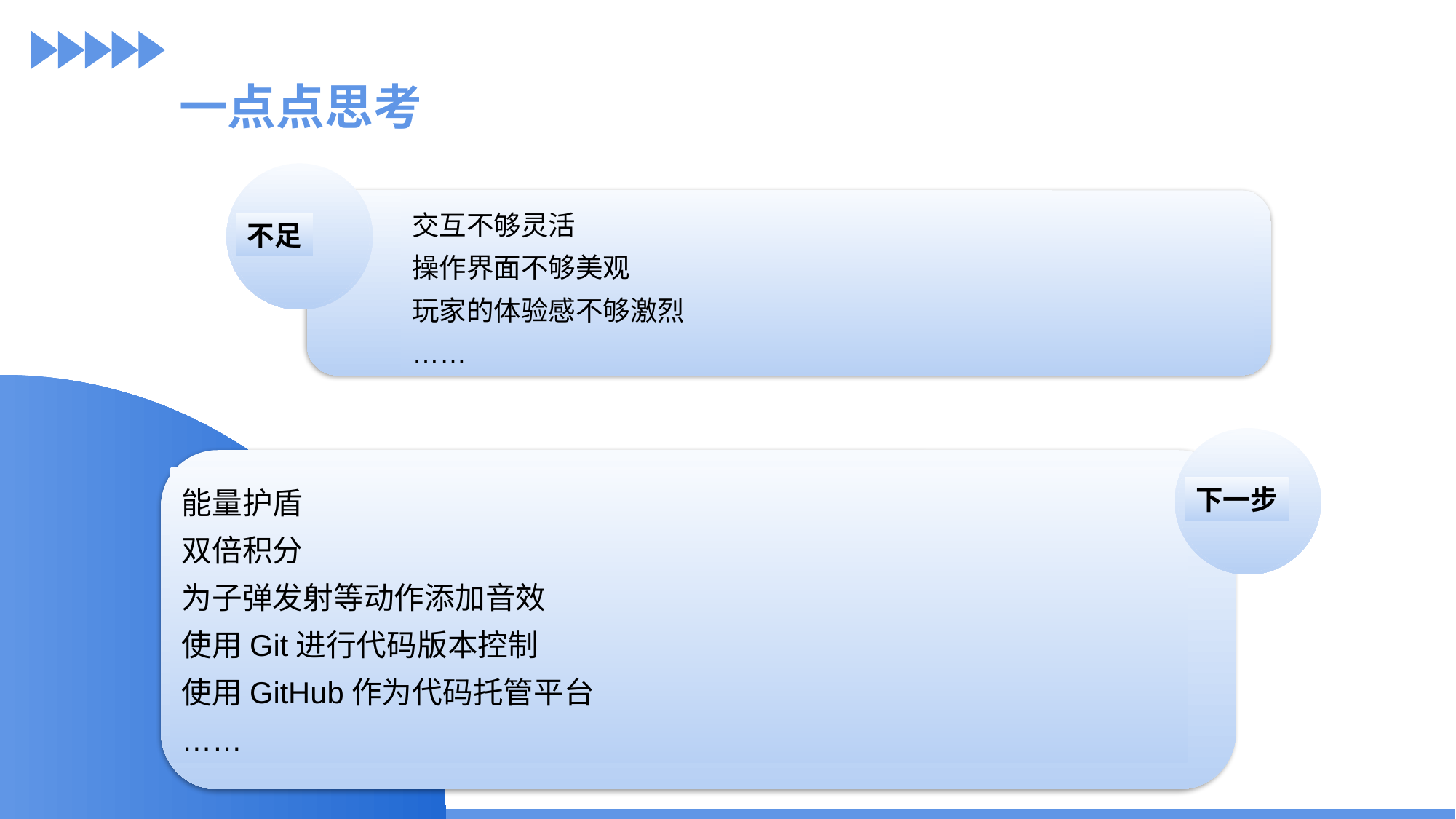

一点点思考

不足

交互不够灵活
操作界面不够美观
玩家的体验感不够激烈
……

下一步

能量护盾
双倍积分
为子弹发射等动作添加音效
使用Git进行代码版本控制
使用GitHub作为代码托管平台
……